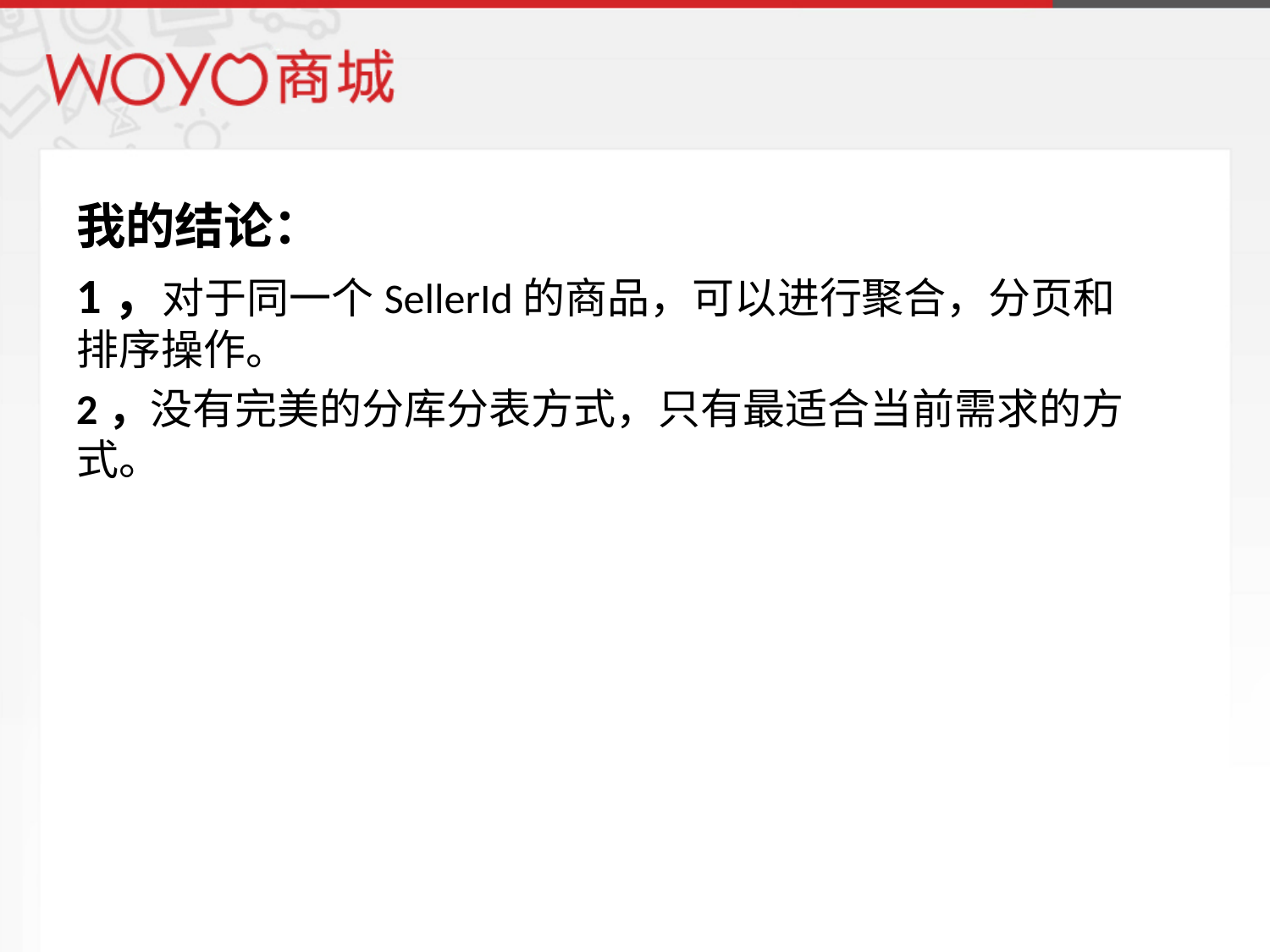

我的结论：
1，对于同一个SellerId的商品，可以进行聚合，分页和排序操作。
2，没有完美的分库分表方式，只有最适合当前需求的方式。